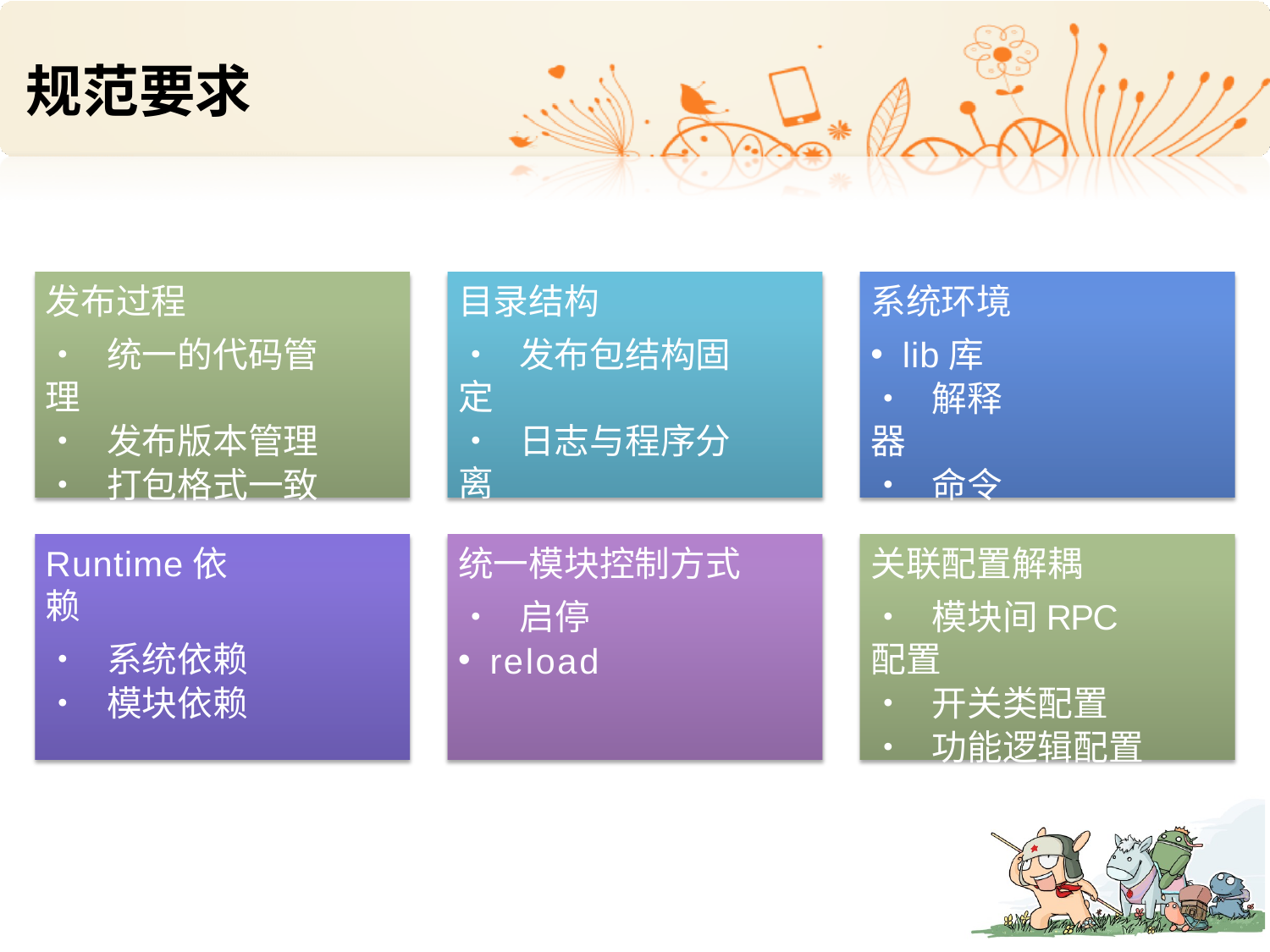

# 规范要求

发布过程
• 统一的代码管理
• 发布版本管理
• 打包格式一致
目录结构
• 发布包结构固定
• 日志与程序分离
• 数据与程序分离
系统环境
lib库
• 解释器
• 命令行

Runtime依赖
• 系统依赖
• 模块依赖
统一模块控制方式
• 启停
reload
关联配置解耦
• 模块间RPC配置
• 开关类配置
• 功能逻辑配置